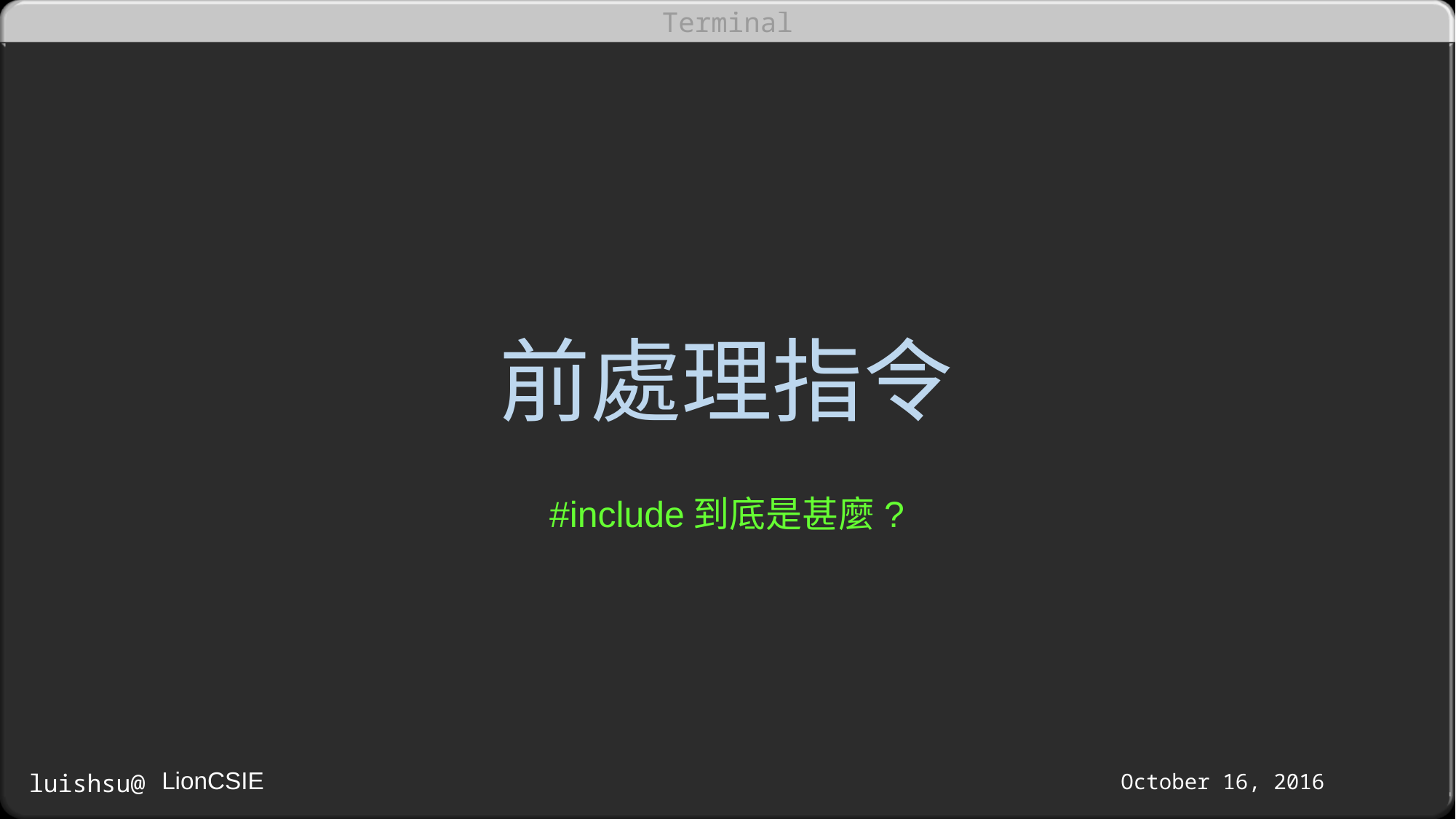

# 前處理指令
#include到底是甚麼?
LionCSIE
October 16, 2016